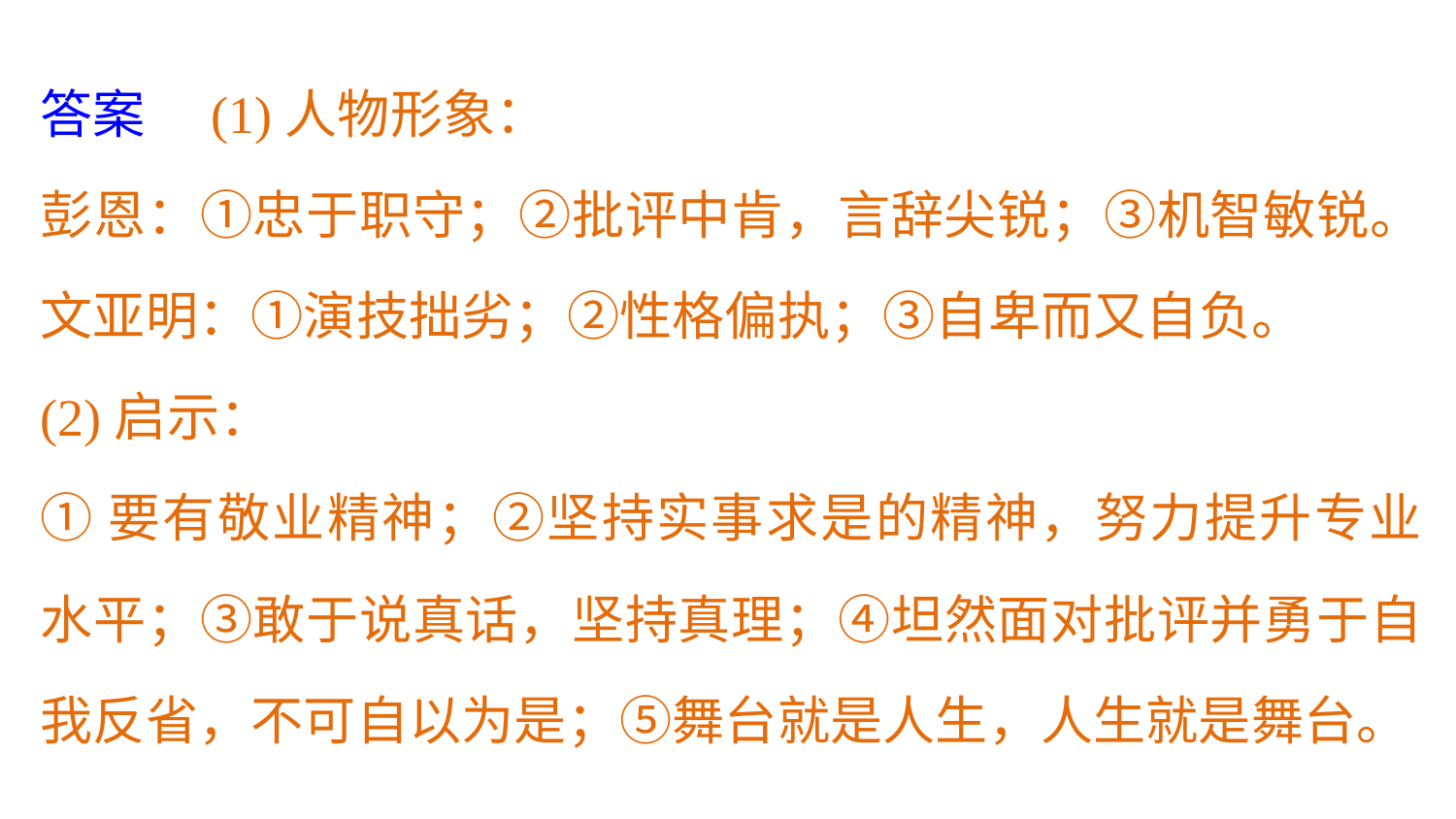

答案　(1)人物形象：
彭恩：①忠于职守；②批评中肯，言辞尖锐；③机智敏锐。文亚明：①演技拙劣；②性格偏执；③自卑而又自负。
(2)启示：
①要有敬业精神；②坚持实事求是的精神，努力提升专业水平；③敢于说真话，坚持真理；④坦然面对批评并勇于自我反省，不可自以为是；⑤舞台就是人生，人生就是舞台。